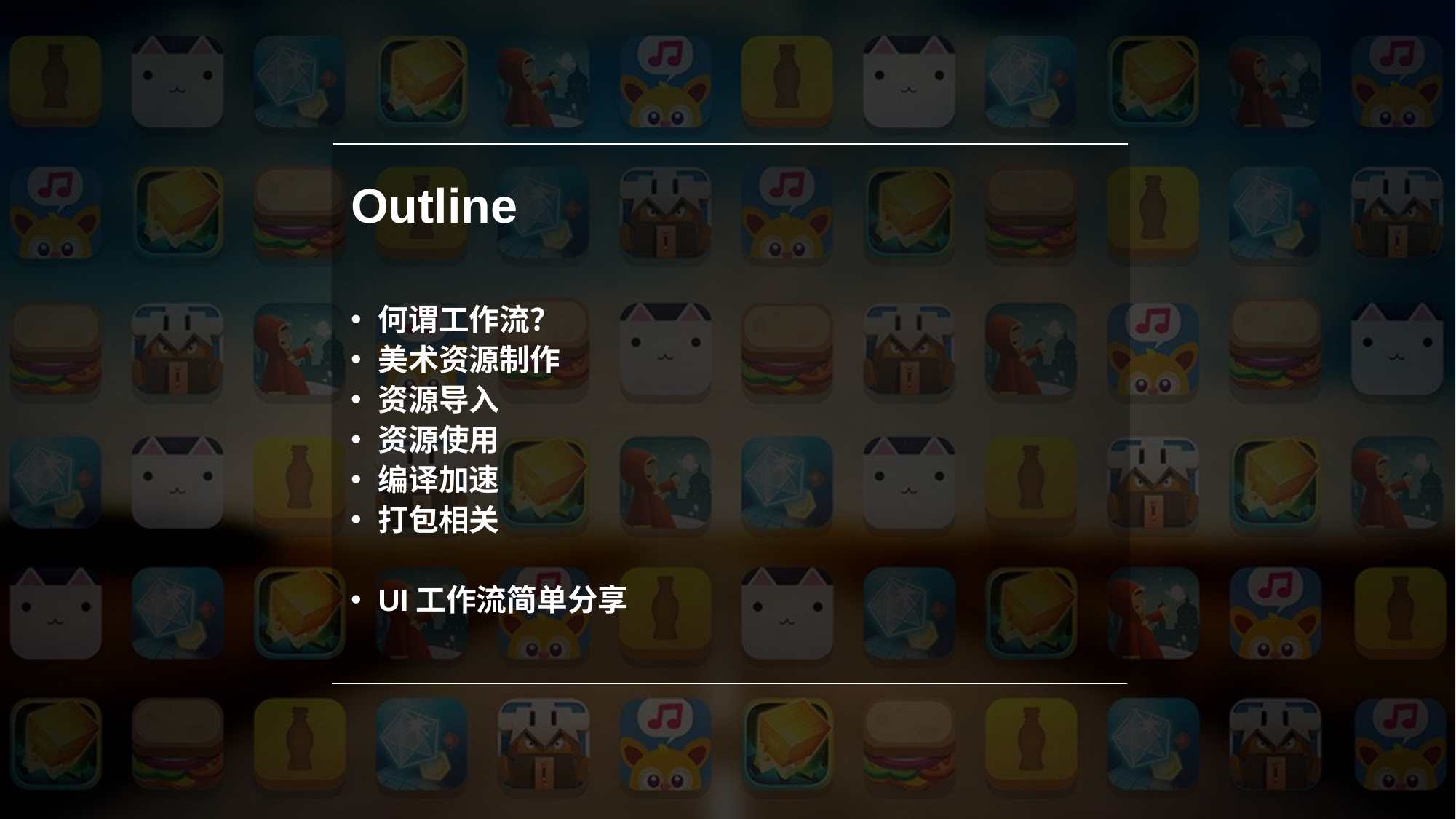

Outline

何谓工作流？
美术资源制作
资源导入
资源使用
编译加速
打包相关

UI工作流简单分享